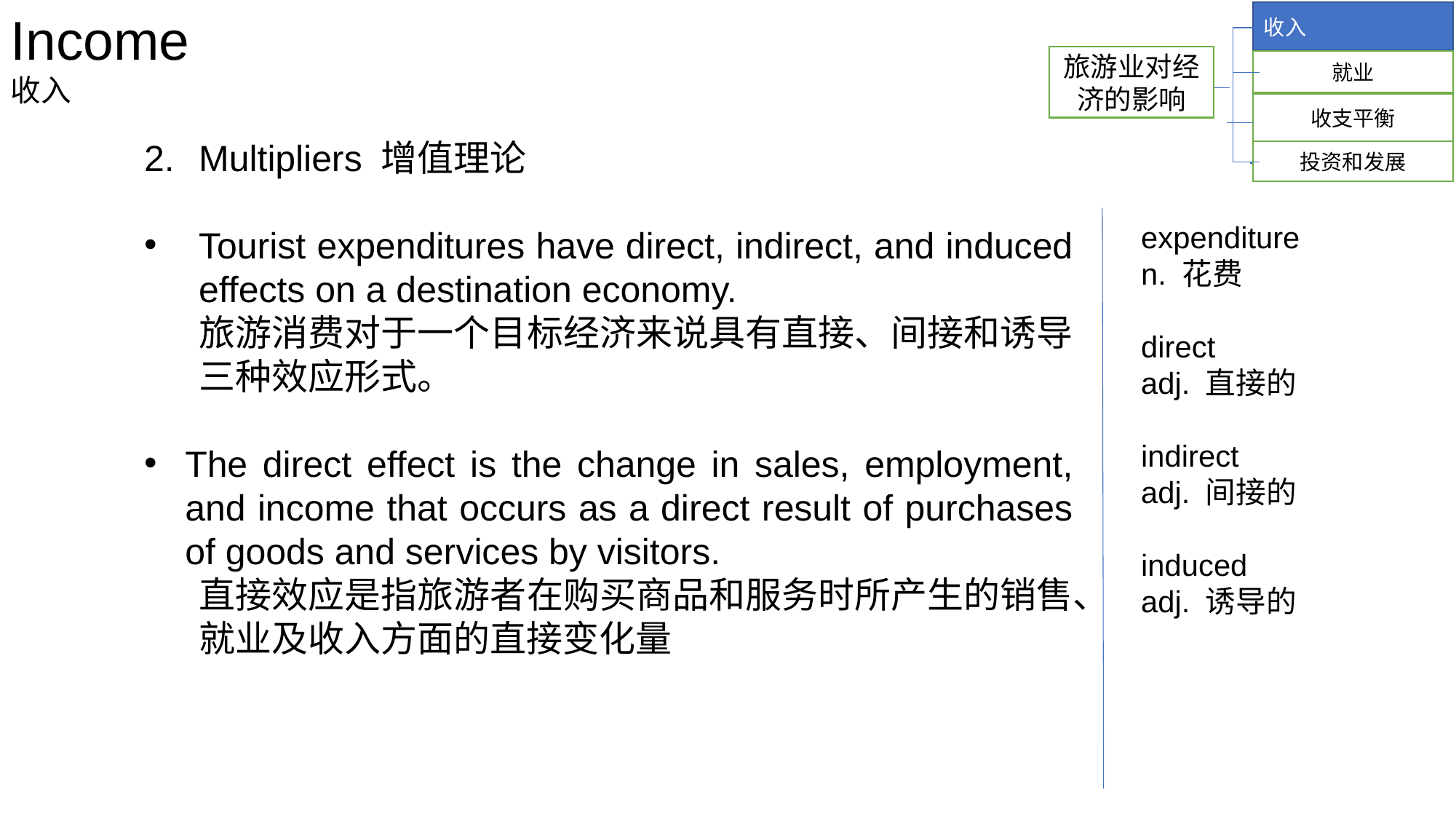

Income
收入
收入
旅游业对经济的影响
就业
收支平衡
Multipliers 增值理论

Tourist expenditures have direct, indirect, and induced effects on a destination economy.
旅游消费对于一个目标经济来说具有直接、间接和诱导三种效应形式。

The direct effect is the change in sales, employment, and income that occurs as a direct result of purchases of goods and services by visitors.
直接效应是指旅游者在购买商品和服务时所产生的销售、就业及收入方面的直接变化量
投资和发展
 expenditure
 n. 花费

 direct
 adj. 直接的

 indirect
 adj. 间接的

 induced
 adj. 诱导的